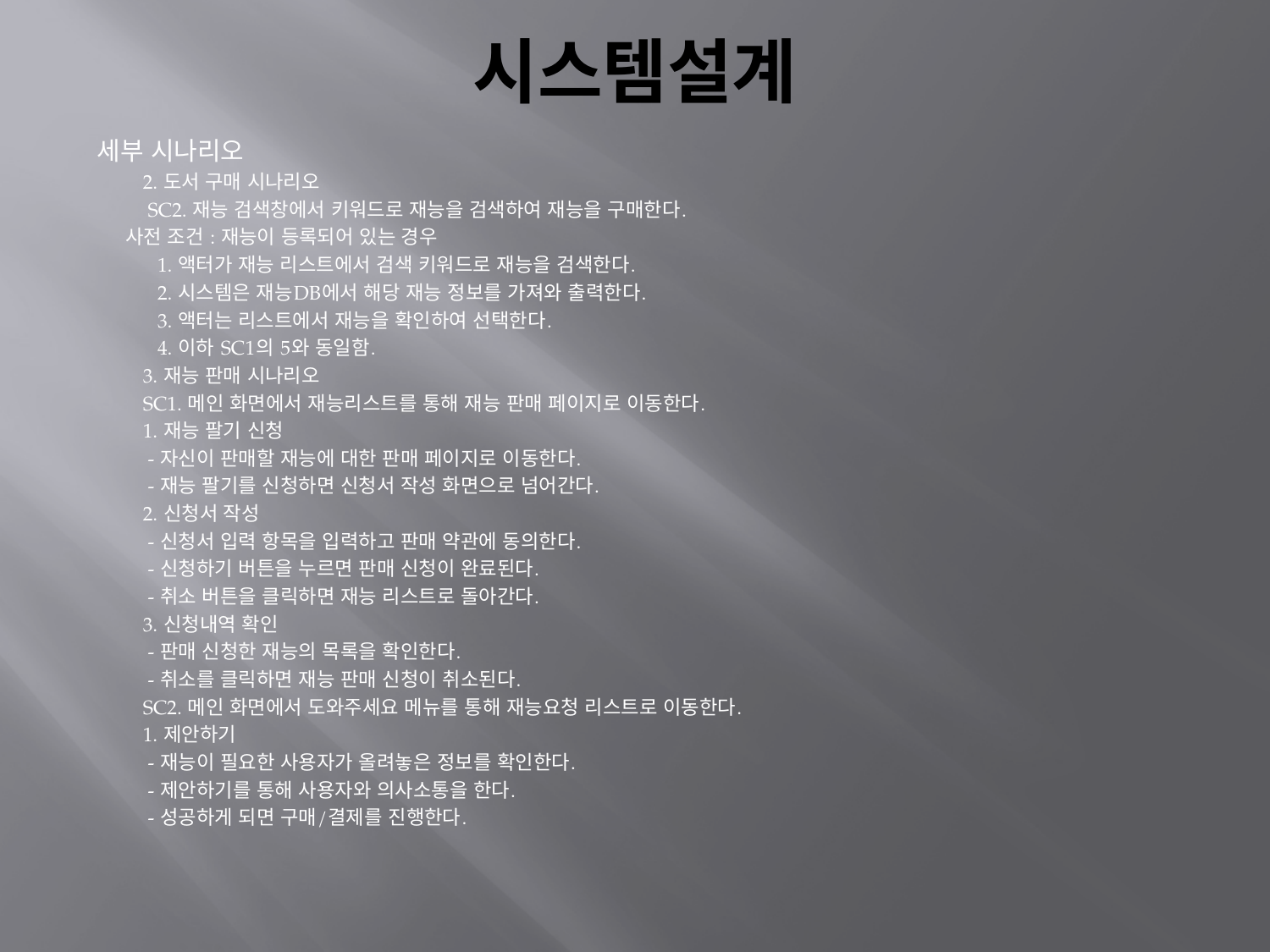

# 시스템설계
세부 시나리오
	2. 도서 구매 시나리오
	 SC2. 재능 검색창에서 키워드로 재능을 검색하여 재능을 구매한다.
     사전 조건 : 재능이 등록되어 있는 경우
	   1. 액터가 재능 리스트에서 검색 키워드로 재능을 검색한다.
	   2. 시스템은 재능DB에서 해당 재능 정보를 가져와 출력한다.
	   3. 액터는 리스트에서 재능을 확인하여 선택한다.
	   4. 이하 SC1의 5와 동일함.
	3. 재능 판매 시나리오
	SC1. 메인 화면에서 재능리스트를 통해 재능 판매 페이지로 이동한다.
	1. 재능 팔기 신청
	 - 자신이 판매할 재능에 대한 판매 페이지로 이동한다.
	 - 재능 팔기를 신청하면 신청서 작성 화면으로 넘어간다.
	2. 신청서 작성
	 - 신청서 입력 항목을 입력하고 판매 약관에 동의한다.
	 - 신청하기 버튼을 누르면 판매 신청이 완료된다.
	 - 취소 버튼을 클릭하면 재능 리스트로 돌아간다.
	3. 신청내역 확인
	 - 판매 신청한 재능의 목록을 확인한다.
	 - 취소를 클릭하면 재능 판매 신청이 취소된다.
	SC2. 메인 화면에서 도와주세요 메뉴를 통해 재능요청 리스트로 이동한다.
	1. 제안하기
	 - 재능이 필요한 사용자가 올려놓은 정보를 확인한다.
	 - 제안하기를 통해 사용자와 의사소통을 한다.
	 - 성공하게 되면 구매/결제를 진행한다.